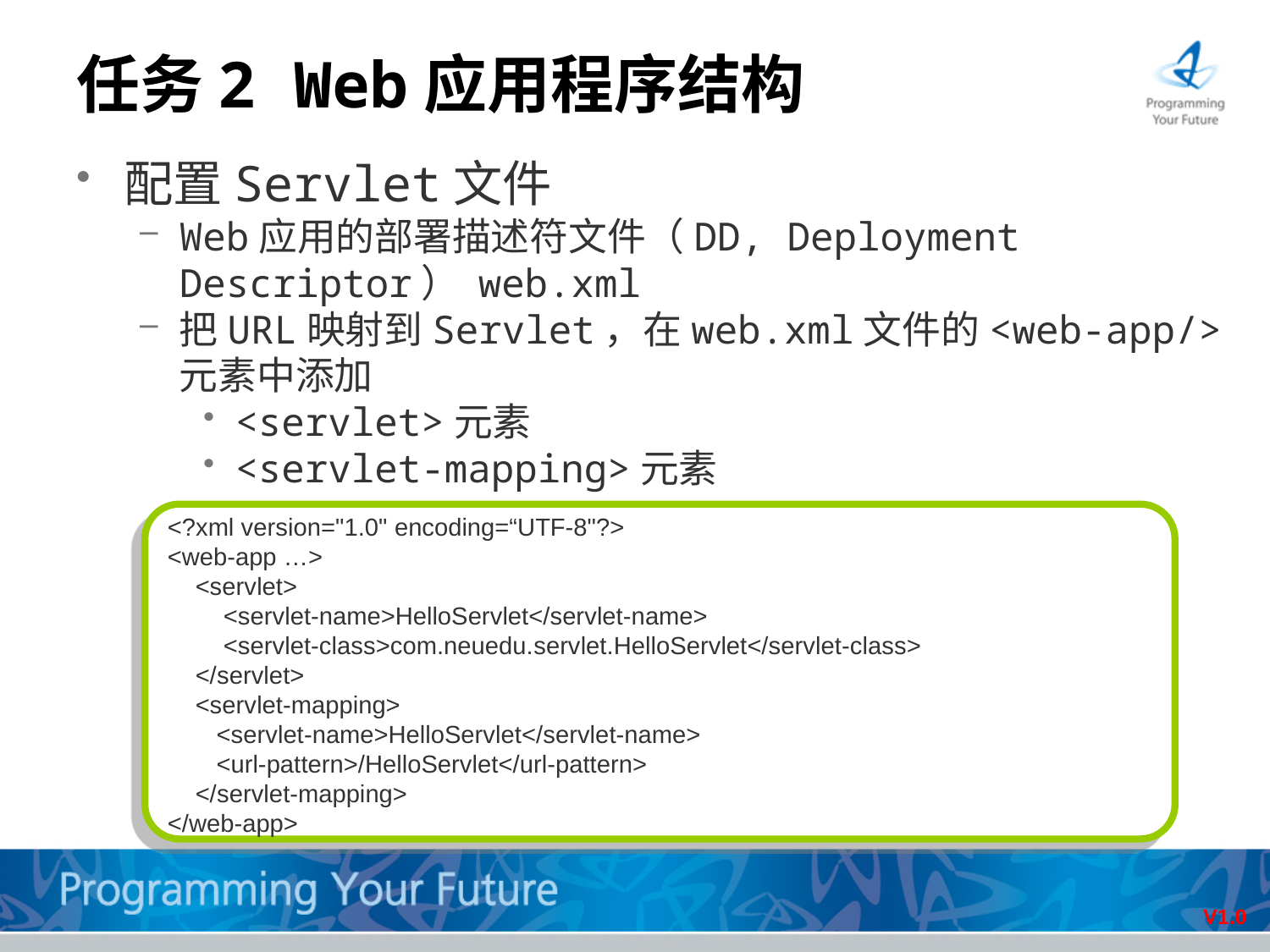

# 任务2 Web应用程序结构
配置Servlet文件
Web应用的部署描述符文件（DD, Deployment Descriptor） web.xml
把URL映射到Servlet，在web.xml文件的<web-app/>元素中添加
<servlet>元素
<servlet-mapping>元素

<?xml version="1.0" encoding=“UTF-8"?>
<web-app …>
    <servlet>
        <servlet-name>HelloServlet</servlet-name>
        <servlet-class>com.neuedu.servlet.HelloServlet</servlet-class>
    </servlet>
    <servlet-mapping>
       <servlet-name>HelloServlet</servlet-name>
       <url-pattern>/HelloServlet</url-pattern>
    </servlet-mapping>
</web-app>